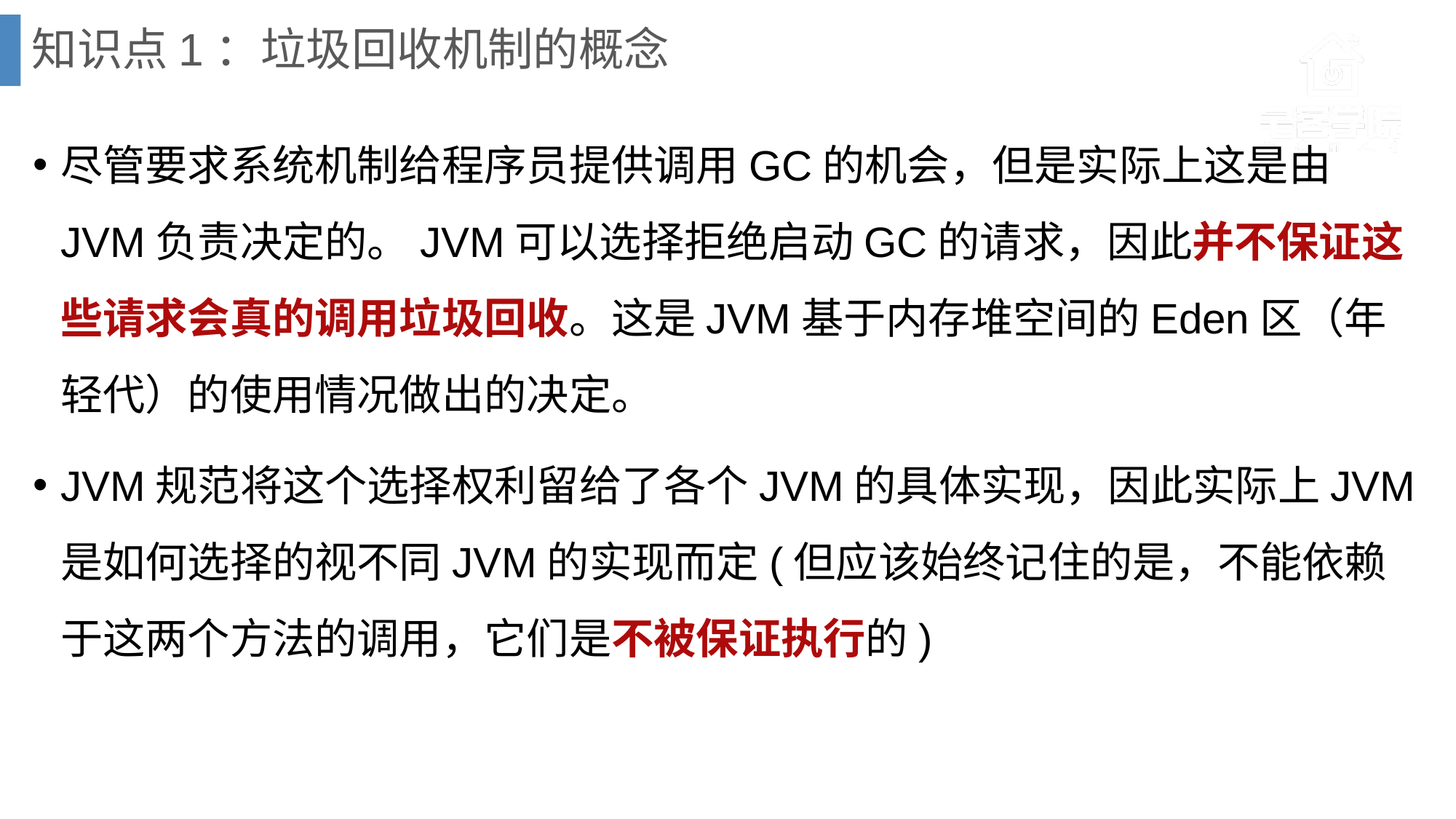

# 知识点1：垃圾回收机制的概念
尽管要求系统机制给程序员提供调用GC的机会，但是实际上这是由JVM负责决定的。JVM可以选择拒绝启动GC的请求，因此并不保证这些请求会真的调用垃圾回收。这是JVM基于内存堆空间的Eden区（年轻代）的使用情况做出的决定。
JVM规范将这个选择权利留给了各个JVM的具体实现，因此实际上JVM是如何选择的视不同JVM的实现而定(但应该始终记住的是，不能依赖于这两个方法的调用，它们是不被保证执行的)